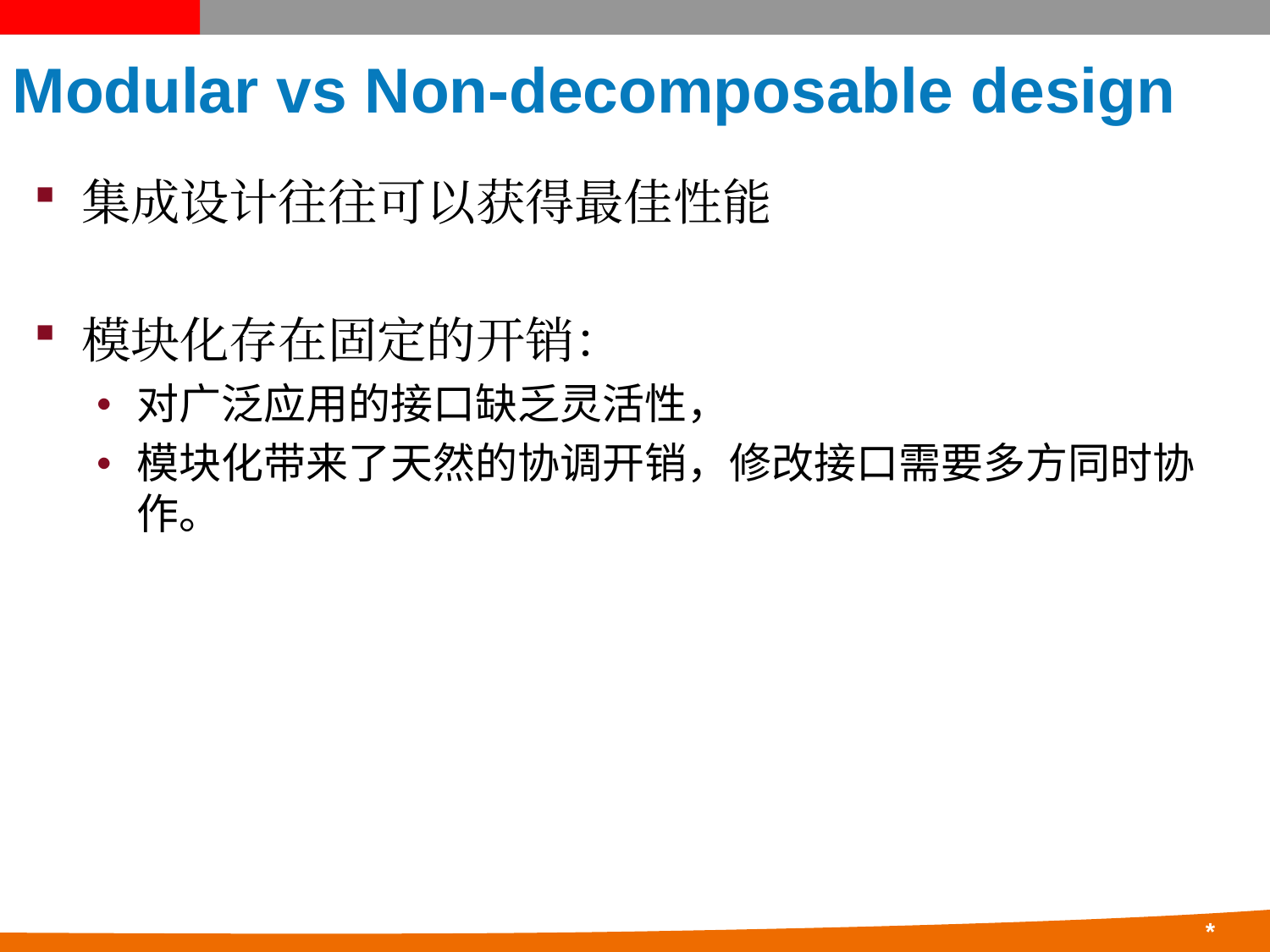

# Modular vs Non-decomposable design
集成设计往往可以获得最佳性能

模块化存在固定的开销：
对广泛应用的接口缺乏灵活性，
模块化带来了天然的协调开销，修改接口需要多方同时协作。